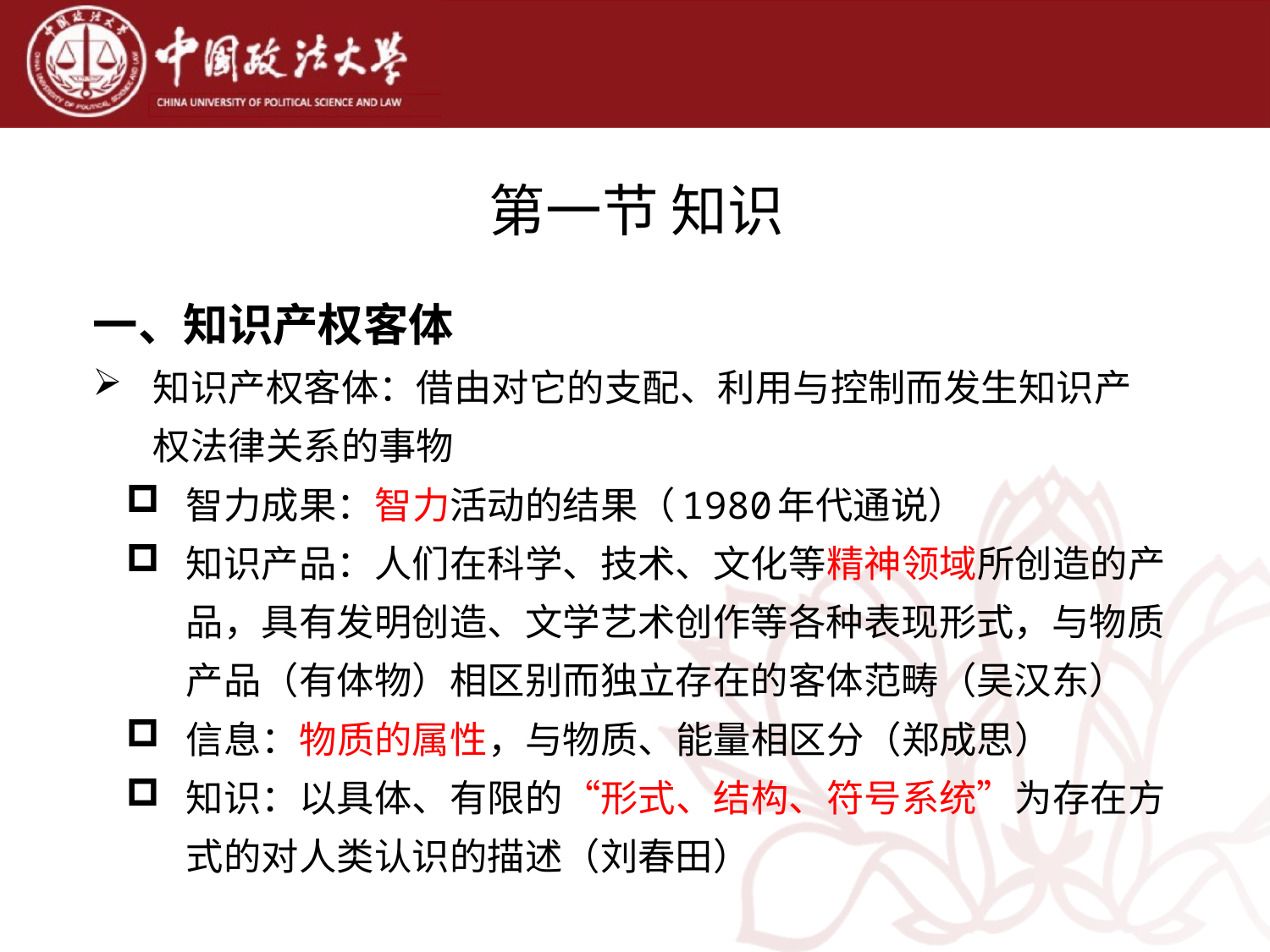

# 第一节 知识
一、知识产权客体
知识产权客体：借由对它的支配、利用与控制而发生知识产权法律关系的事物
智力成果：智力活动的结果（1980年代通说）
知识产品：人们在科学、技术、文化等精神领域所创造的产品，具有发明创造、文学艺术创作等各种表现形式，与物质产品（有体物）相区别而独立存在的客体范畴（吴汉东）
信息：物质的属性，与物质、能量相区分（郑成思）
知识：以具体、有限的“形式、结构、符号系统”为存在方式的对人类认识的描述（刘春田）